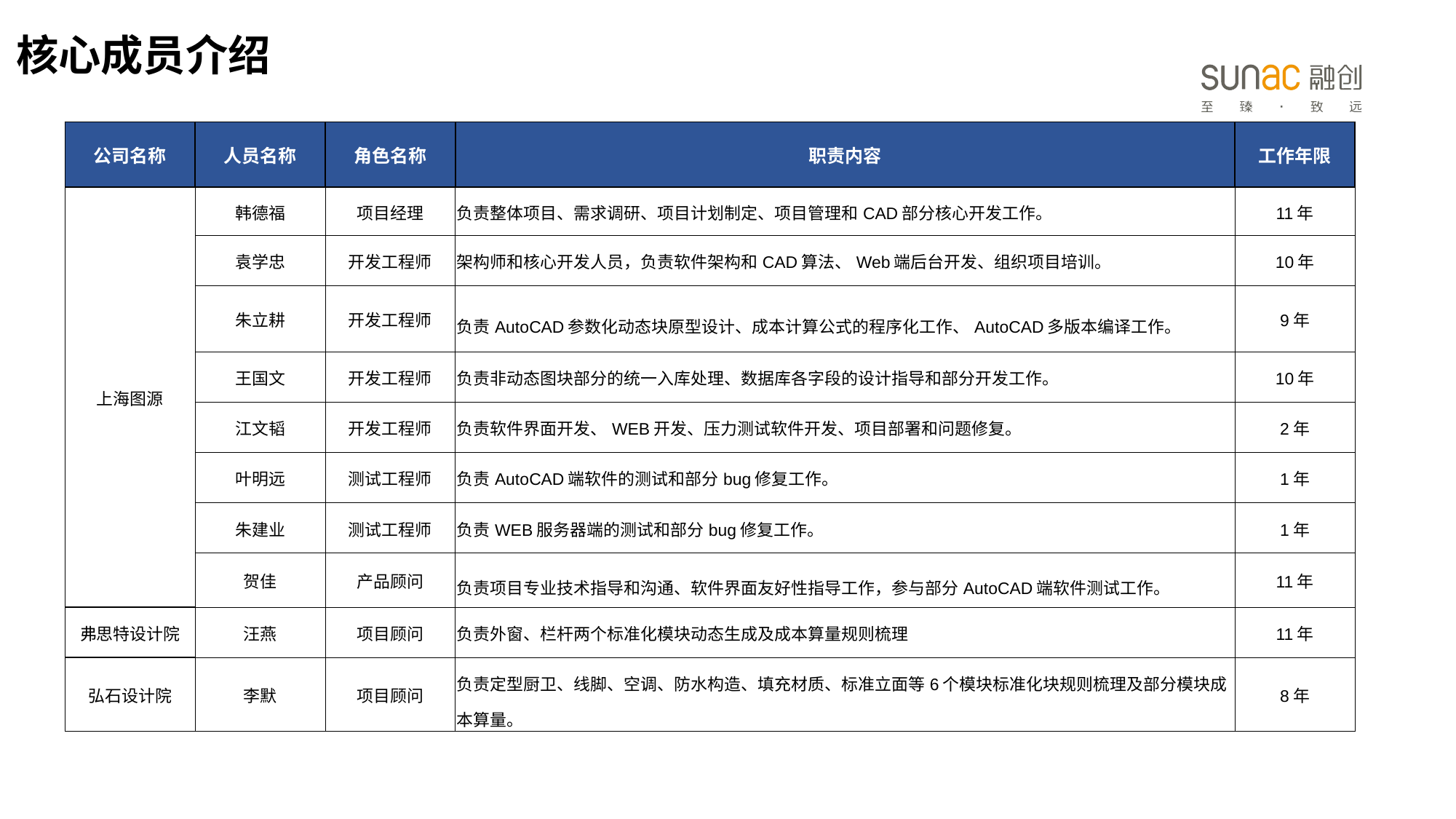

核心成员介绍
| 公司名称 | 人员名称 | 角色名称 | 职责内容 | 工作年限 |
| --- | --- | --- | --- | --- |
| 上海图源 | 韩德福 | 项目经理 | 负责整体项目、需求调研、项目计划制定、项目管理和CAD部分核心开发工作。 | 11年 |
|  | 袁学忠 | 开发工程师 | 架构师和核心开发人员，负责软件架构和CAD算法、Web端后台开发、组织项目培训。 | 10年 |
|  | 朱立耕 | 开发工程师 | 负责AutoCAD参数化动态块原型设计、成本计算公式的程序化工作、AutoCAD多版本编译工作。 | 9年 |
|  | 王国文 | 开发工程师 | 负责非动态图块部分的统一入库处理、数据库各字段的设计指导和部分开发工作。 | 10年 |
|  | 江文韬 | 开发工程师 | 负责软件界面开发、WEB开发、压力测试软件开发、项目部署和问题修复。 | 2年 |
|  | 叶明远 | 测试工程师 | 负责AutoCAD端软件的测试和部分bug修复工作。 | 1年 |
|  | 朱建业 | 测试工程师 | 负责WEB服务器端的测试和部分bug修复工作。 | 1年 |
|  | 贺佳 | 产品顾问 | 负责项目专业技术指导和沟通、软件界面友好性指导工作，参与部分AutoCAD端软件测试工作。 | 11年 |
| 弗思特设计院 | 汪燕 | 项目顾问 | 负责外窗、栏杆两个标准化模块动态生成及成本算量规则梳理 | 11年 |
| 弘石设计院 | 李默 | 项目顾问 | 负责定型厨卫、线脚、空调、防水构造、填充材质、标准立面等6个模块标准化块规则梳理及部分模块成本算量。 | 8年 |